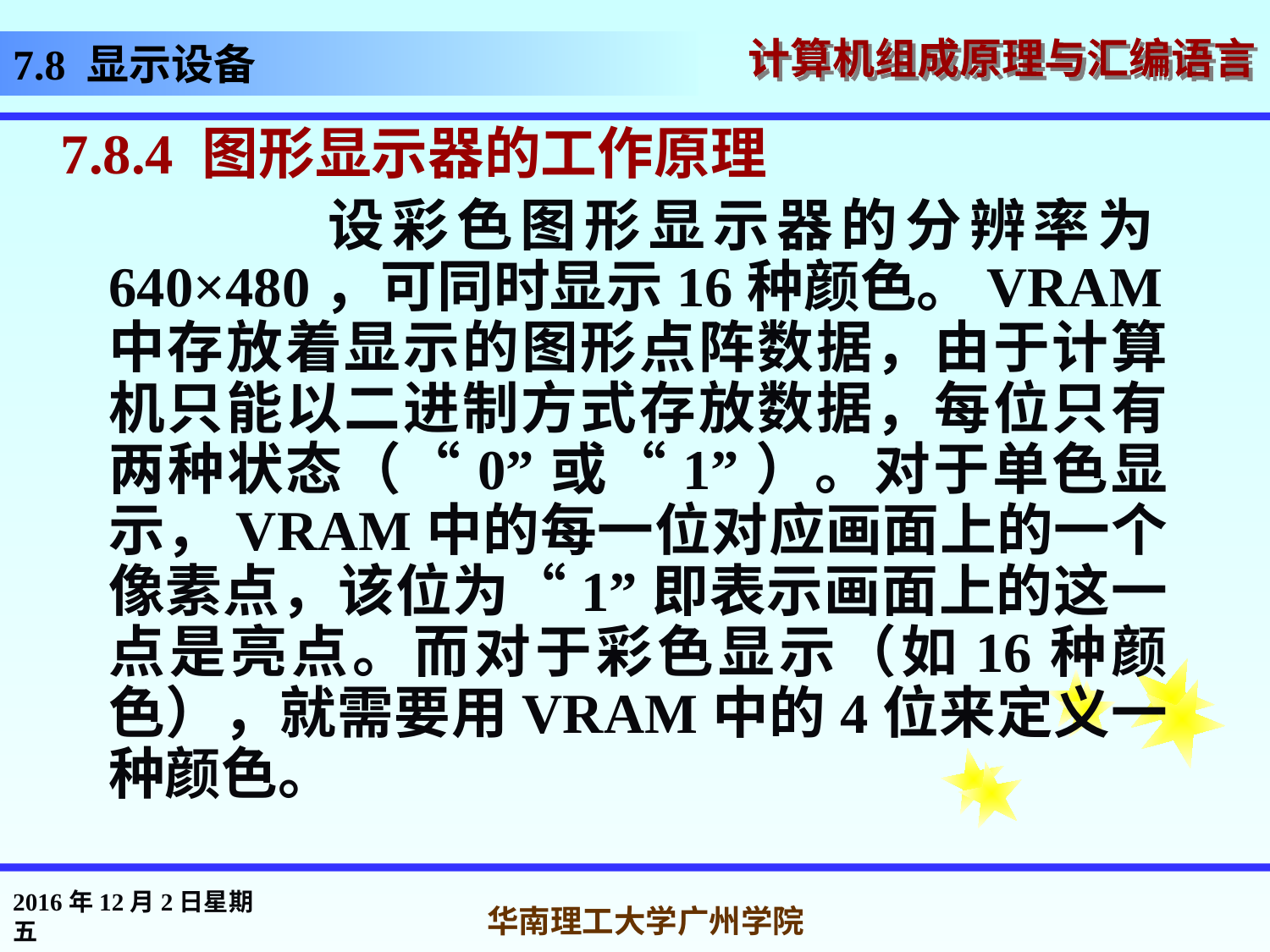

# 7.8 显示设备
7.8.4 图形显示器的工作原理
            设彩色图形显示器的分辨率为640×480，可同时显示16种颜色。VRAM中存放着显示的图形点阵数据，由于计算机只能以二进制方式存放数据，每位只有两种状态（“0”或“1”）。对于单色显示，VRAM中的每一位对应画面上的一个像素点，该位为“1”即表示画面上的这一点是亮点。而对于彩色显示（如16种颜色），就需要用VRAM中的4位来定义一种颜色。
2016年12月2日星期五
华南理工大学广州学院